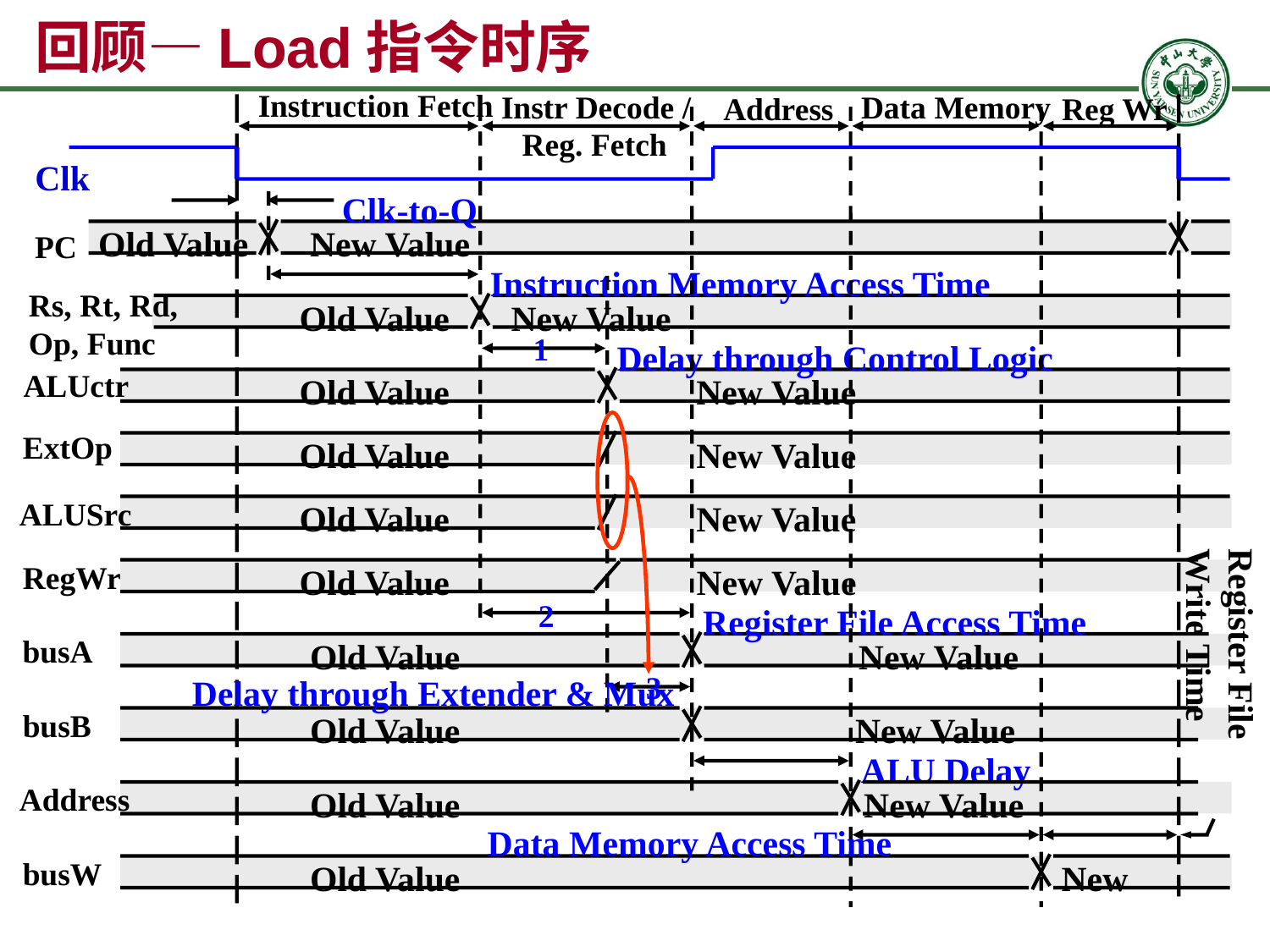

# 回顾—Load指令时序
Instruction Fetch
Instr Decode /
Data Memory
Address
Reg Wr

Reg. Fetch

Clk

Clk-to-Q

Old Value
New Value

PC

Instruction Memory Access Time

Rs, Rt, Rd,
Op, Func
Old Value
New Value

1

Delay through Control Logic

ALUctr
Old Value
New Value

ExtOp
Old Value
New Value

ALUSrc
Old Value
New Value

RegWr
Old Value
New Value

2

Register File Access Time

busA
Old Value
New Value
Register File Write Time

3
Delay through Extender & Mux

busB
Old Value
New Value

ALU Delay

Address
Old Value
New Value

Data Memory Access Time

busW
Old Value
New